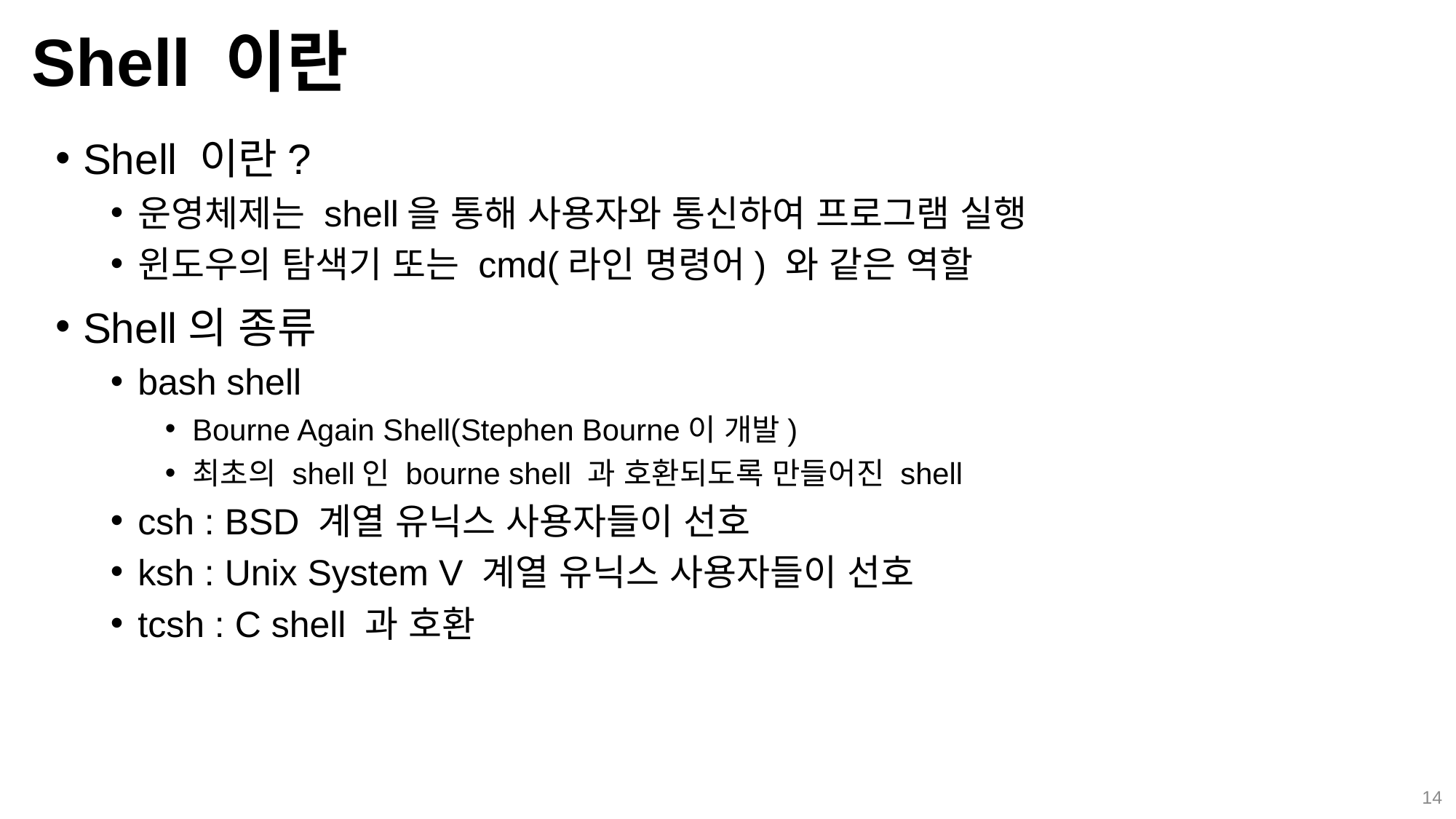

# Shell 이란
Shell 이란?
운영체제는 shell을 통해 사용자와 통신하여 프로그램 실행
윈도우의 탐색기 또는 cmd(라인 명령어) 와 같은 역할
Shell의 종류
bash shell
Bourne Again Shell(Stephen Bourne이 개발)
최초의 shell인 bourne shell 과 호환되도록 만들어진 shell
csh : BSD 계열 유닉스 사용자들이 선호
ksh : Unix System V 계열 유닉스 사용자들이 선호
tcsh : C shell 과 호환
14